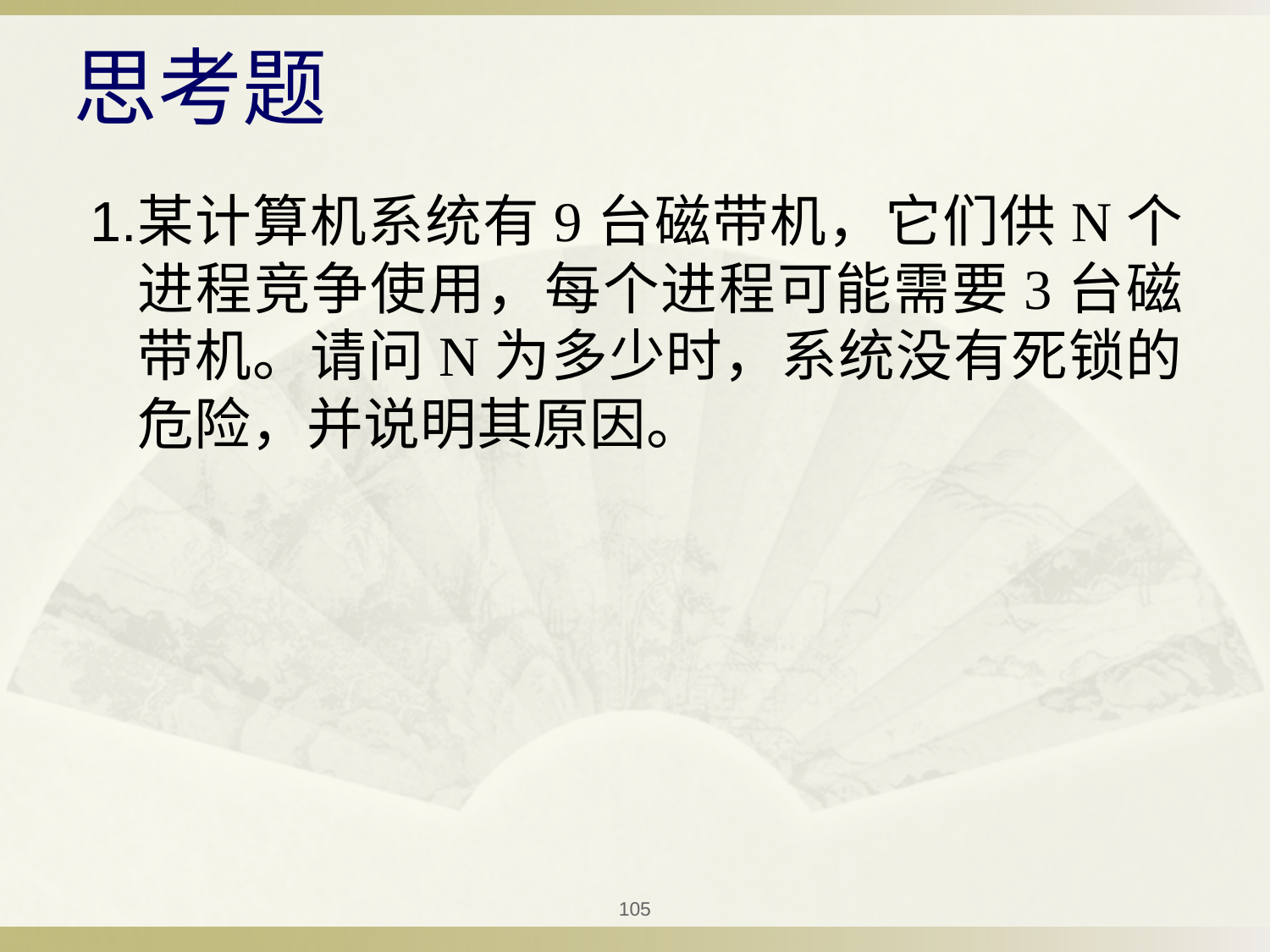

思考题
某计算机系统有9台磁带机，它们供N个进程竞争使用，每个进程可能需要3台磁带机。请问N为多少时，系统没有死锁的危险，并说明其原因。
105